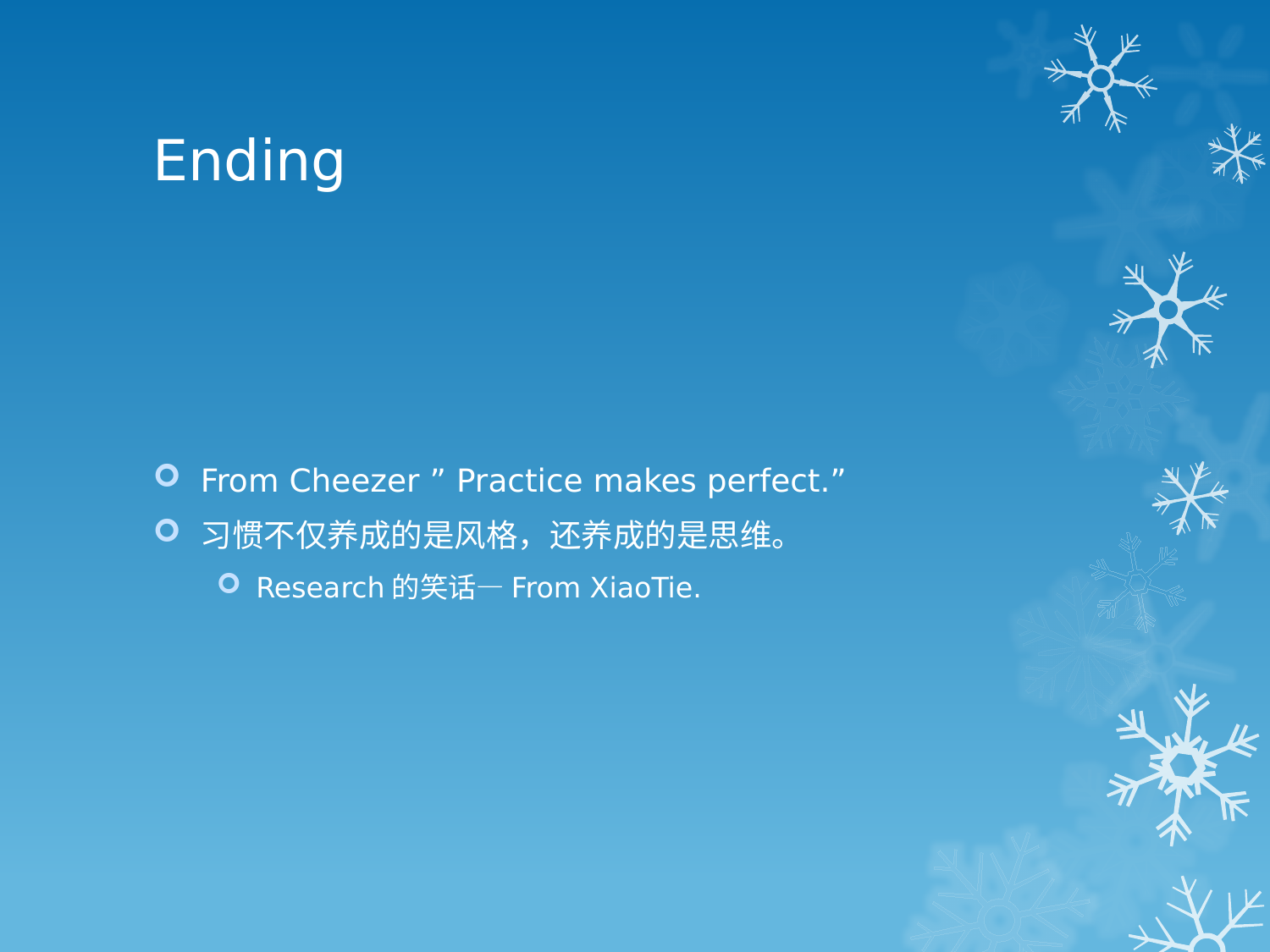

# Ending
From Cheezer ” Practice makes perfect.”
习惯不仅养成的是风格，还养成的是思维。
Research的笑话—From XiaoTie.